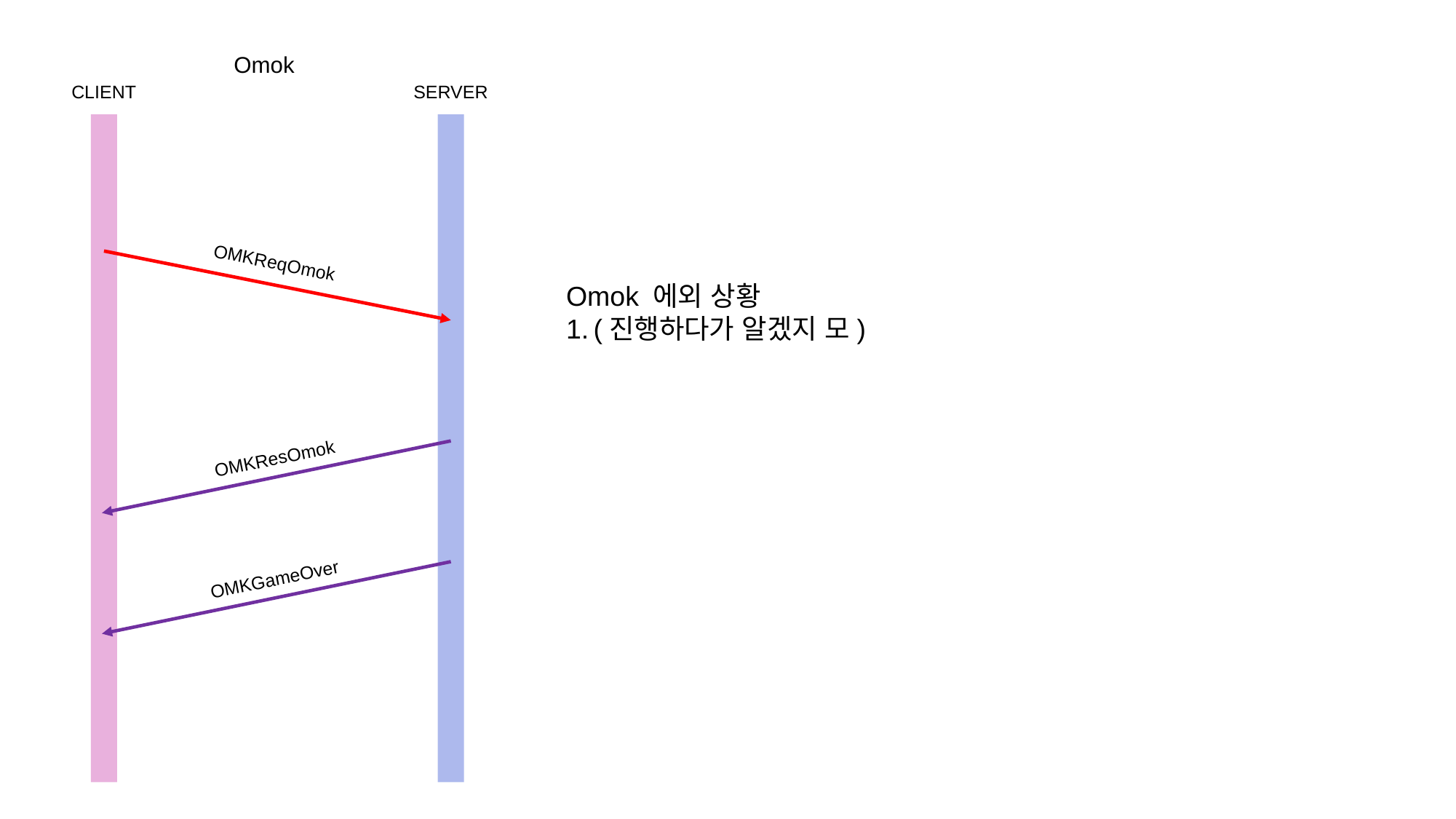

Omok
CLIENT
SERVER

OMKReqOmok
Omok 에외 상황
(진행하다가 알겠지 모)

OMKResOmok
OMKGameOver